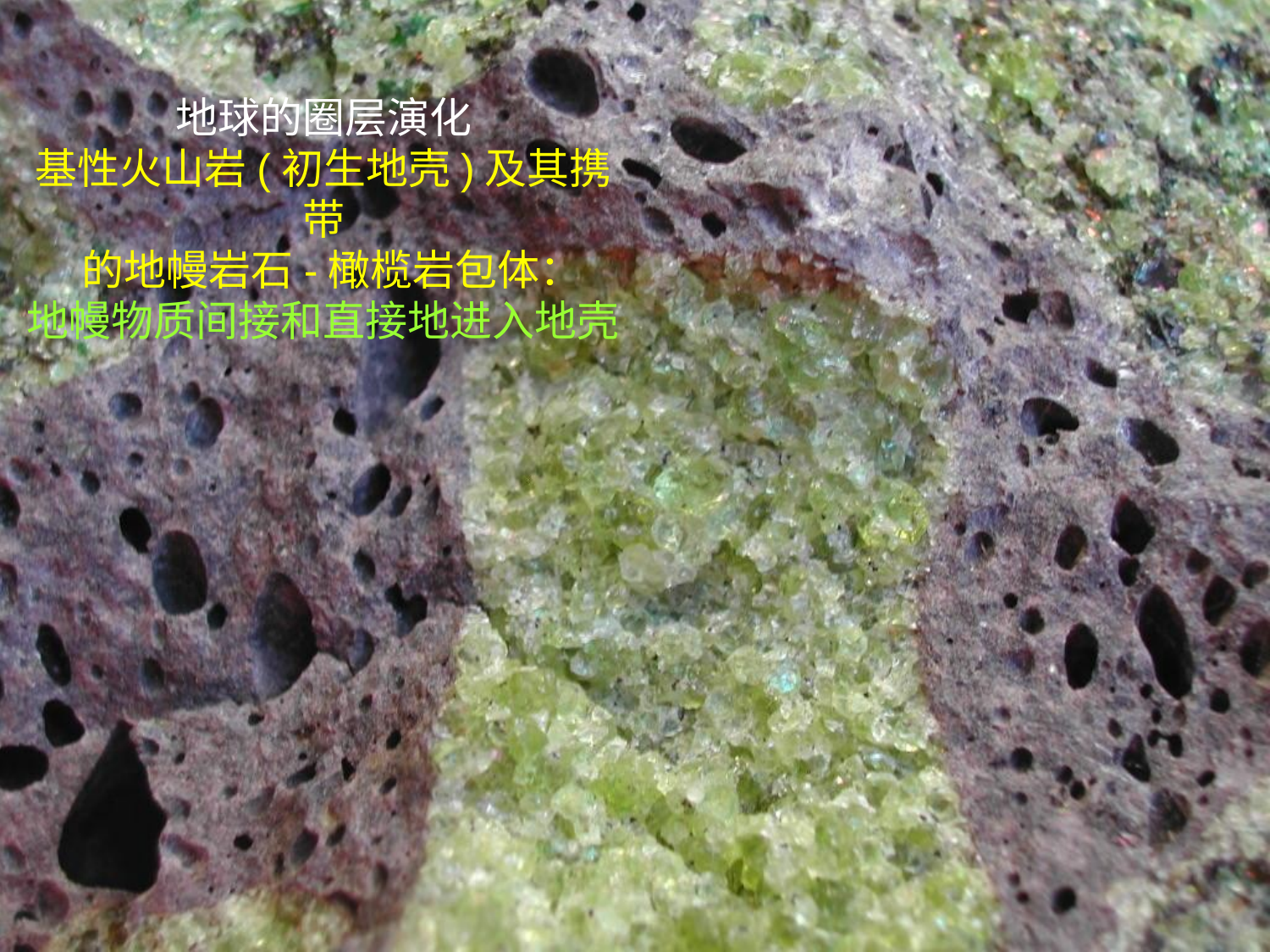

地球的圈层演化
基性火山岩(初生地壳)及其携带
的地幔岩石-橄榄岩包体：  地幔物质间接和直接地进入地壳